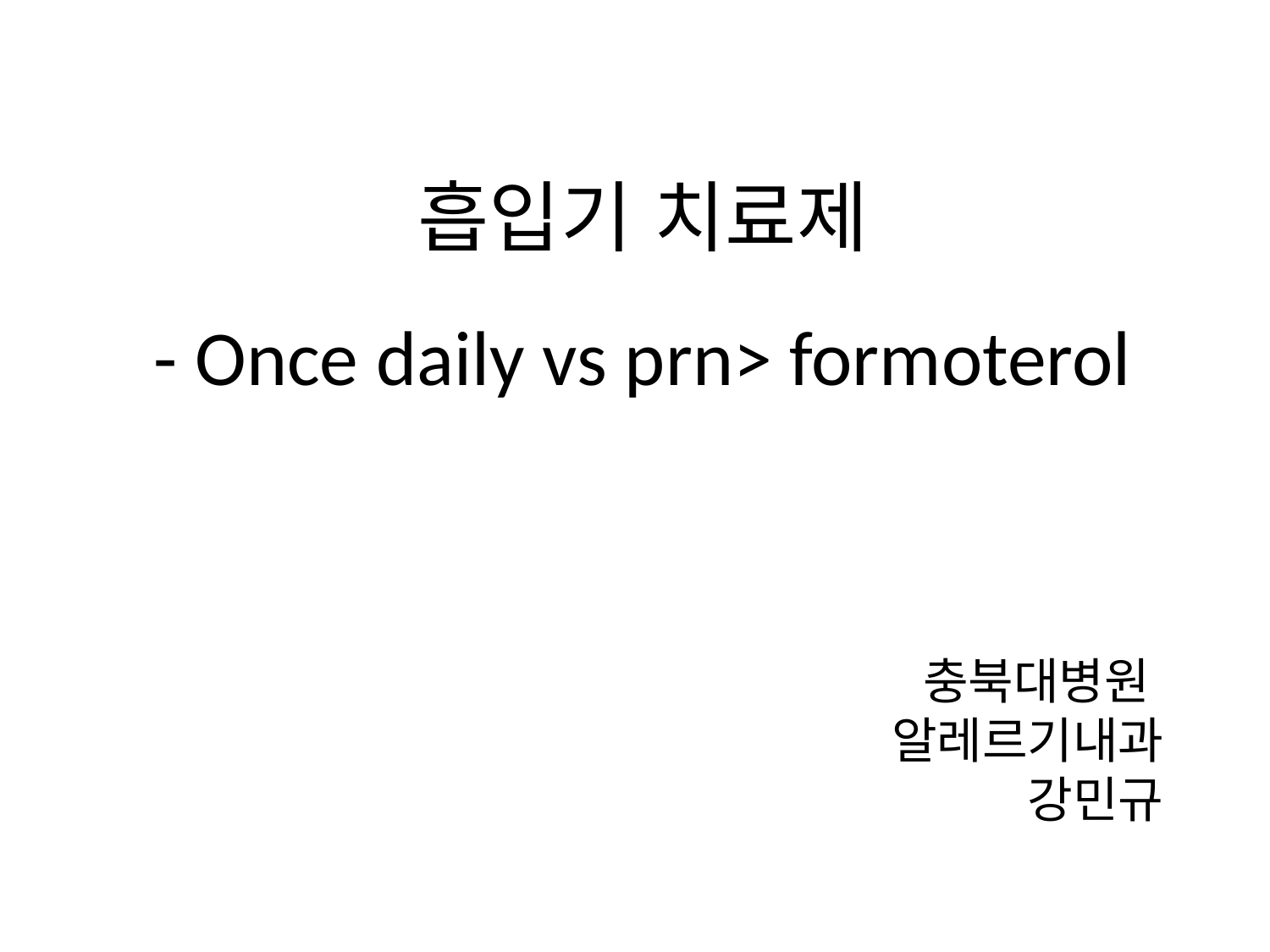

흡입기 치료제
- Once daily vs prn> formoterol
충북대병원
알레르기내과
강민규